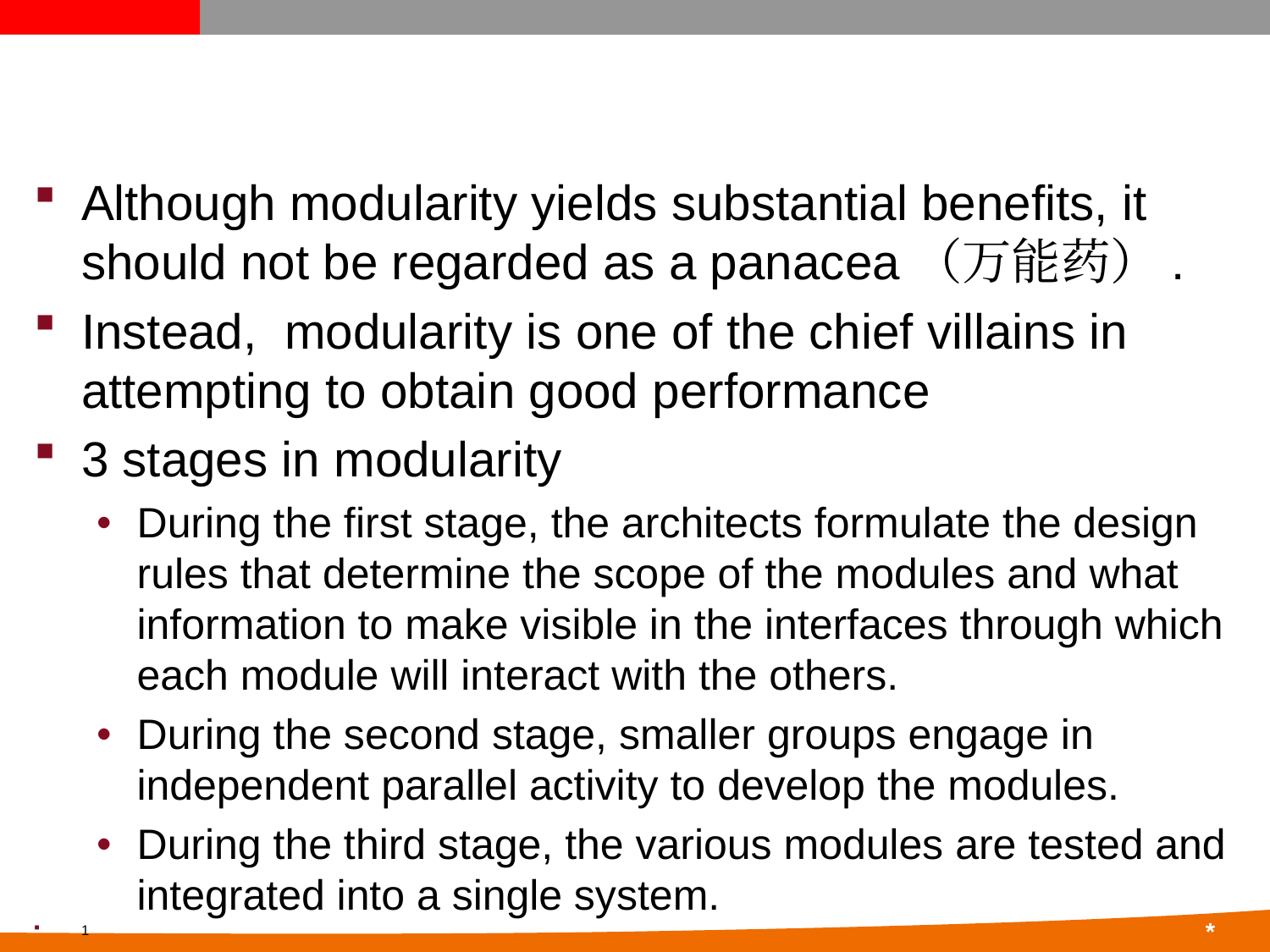

#
Although modularity yields substantial benefits, it should not be regarded as a panacea（万能药）.
Instead,  modularity is one of the chief villains in attempting to obtain good performance
3 stages in modularity
During the first stage, the architects formulate the design rules that determine the scope of the modules and what information to make visible in the interfaces through which each module will interact with the others.
During the second stage, smaller groups engage in independent parallel activity to develop the modules.
During the third stage, the various modules are tested and integrated into a single system.
1